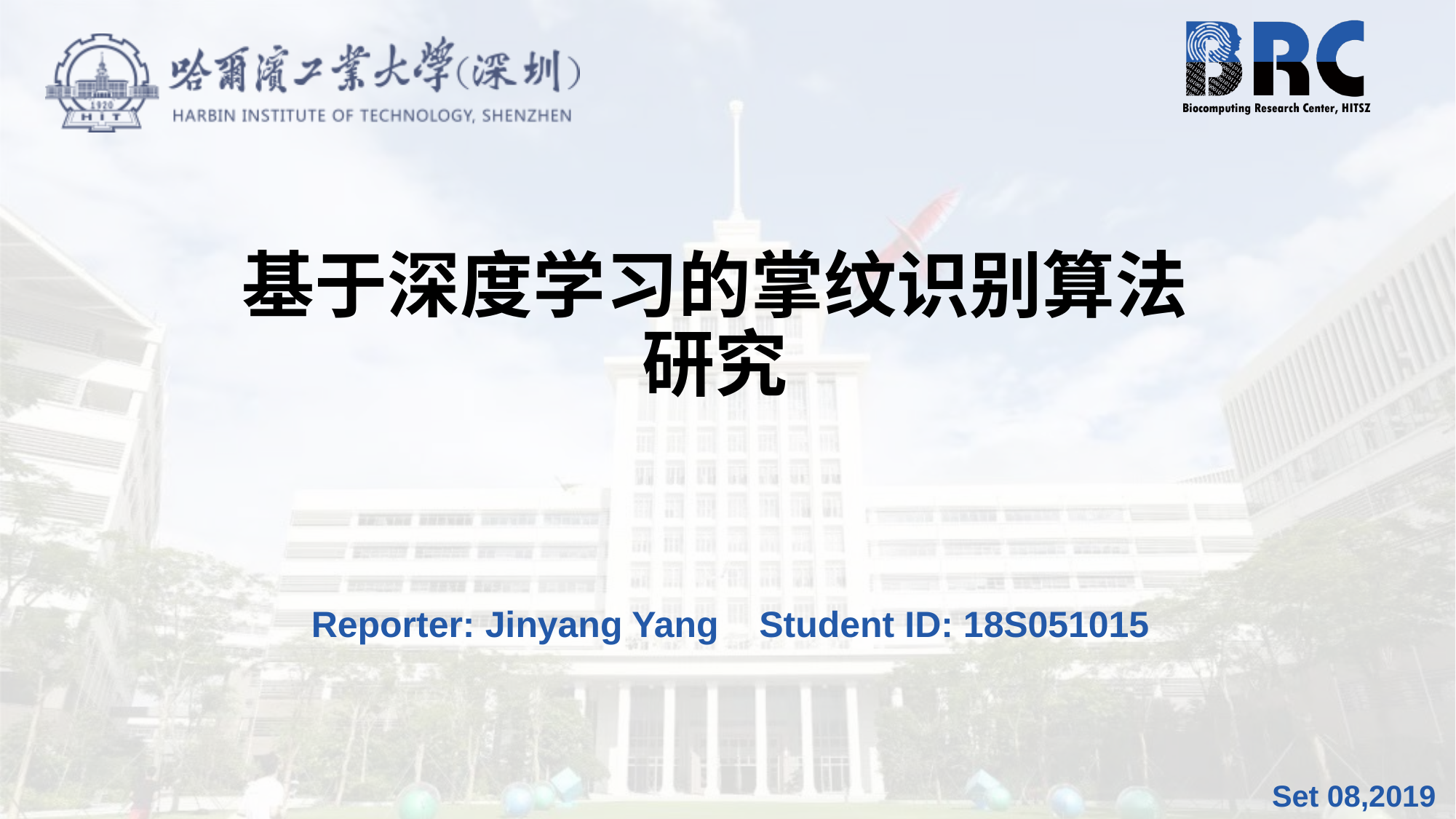

# 基于深度学习的掌纹识别算法研究
Reporter: Jinyang Yang    Student ID: 18S051015
Set 08,2019